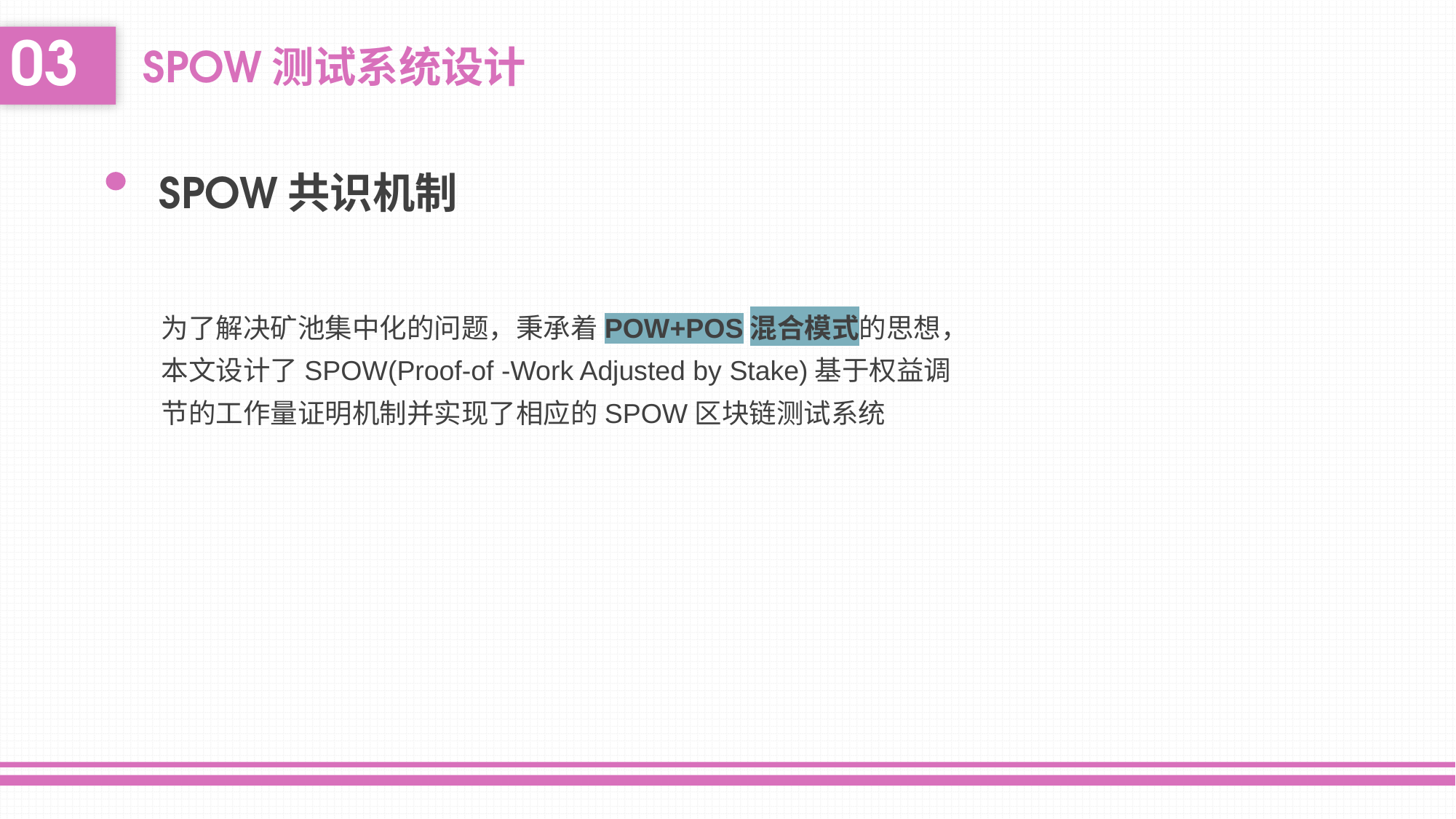

03
SPOW测试系统设计
SPOW共识机制

为了解决矿池集中化的问题，秉承着POW+POS混合模式的思想，本文设计了SPOW(Proof-of -Work Adjusted by Stake)基于权益调节的工作量证明机制并实现了相应的SPOW区块链测试系统